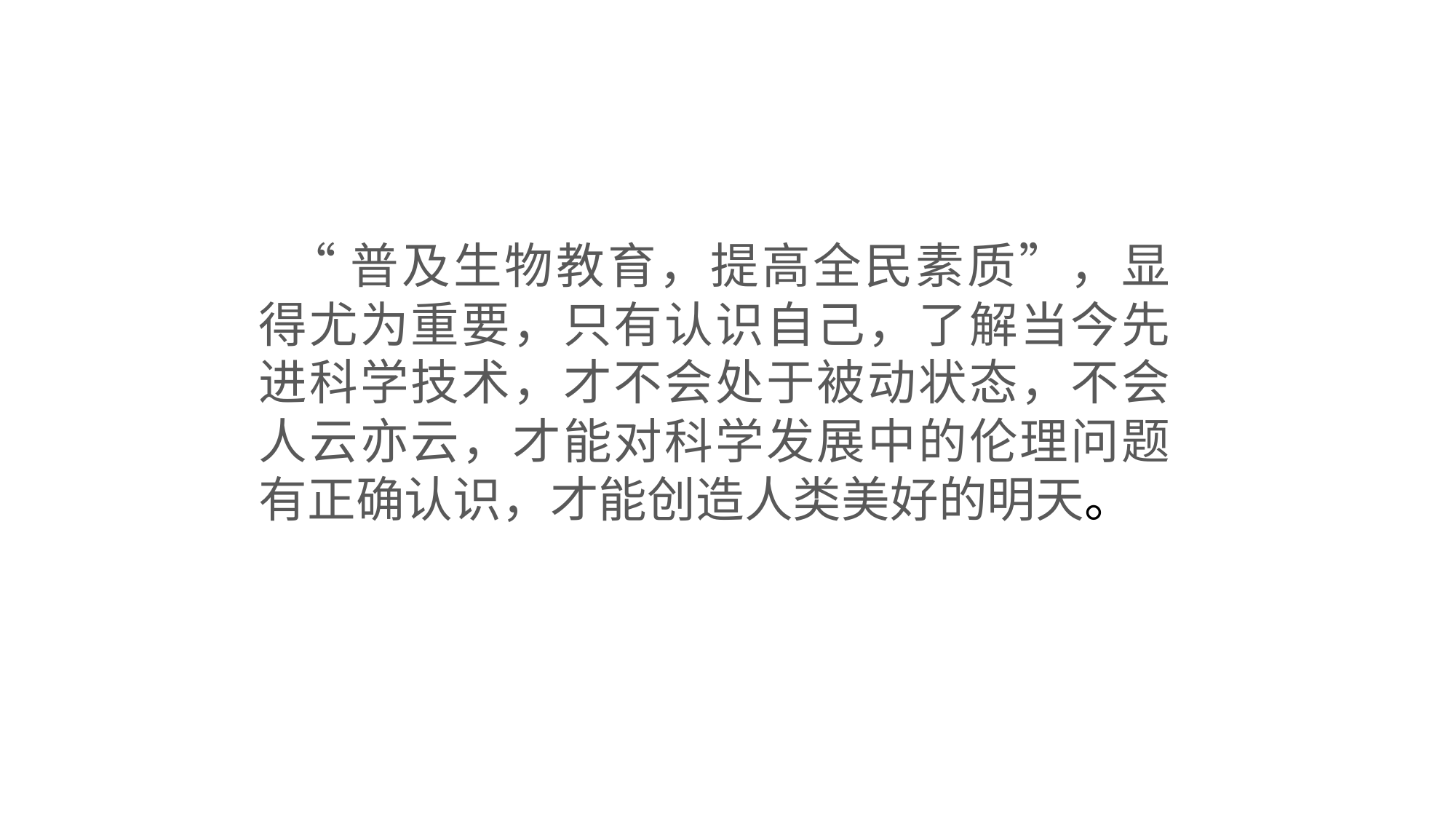

“普及生物教育，提高全民素质”，显得尤为重要，只有认识自己，了解当今先进科学技术，才不会处于被动状态，不会人云亦云，才能对科学发展中的伦理问题有正确认识，才能创造人类美好的明天。